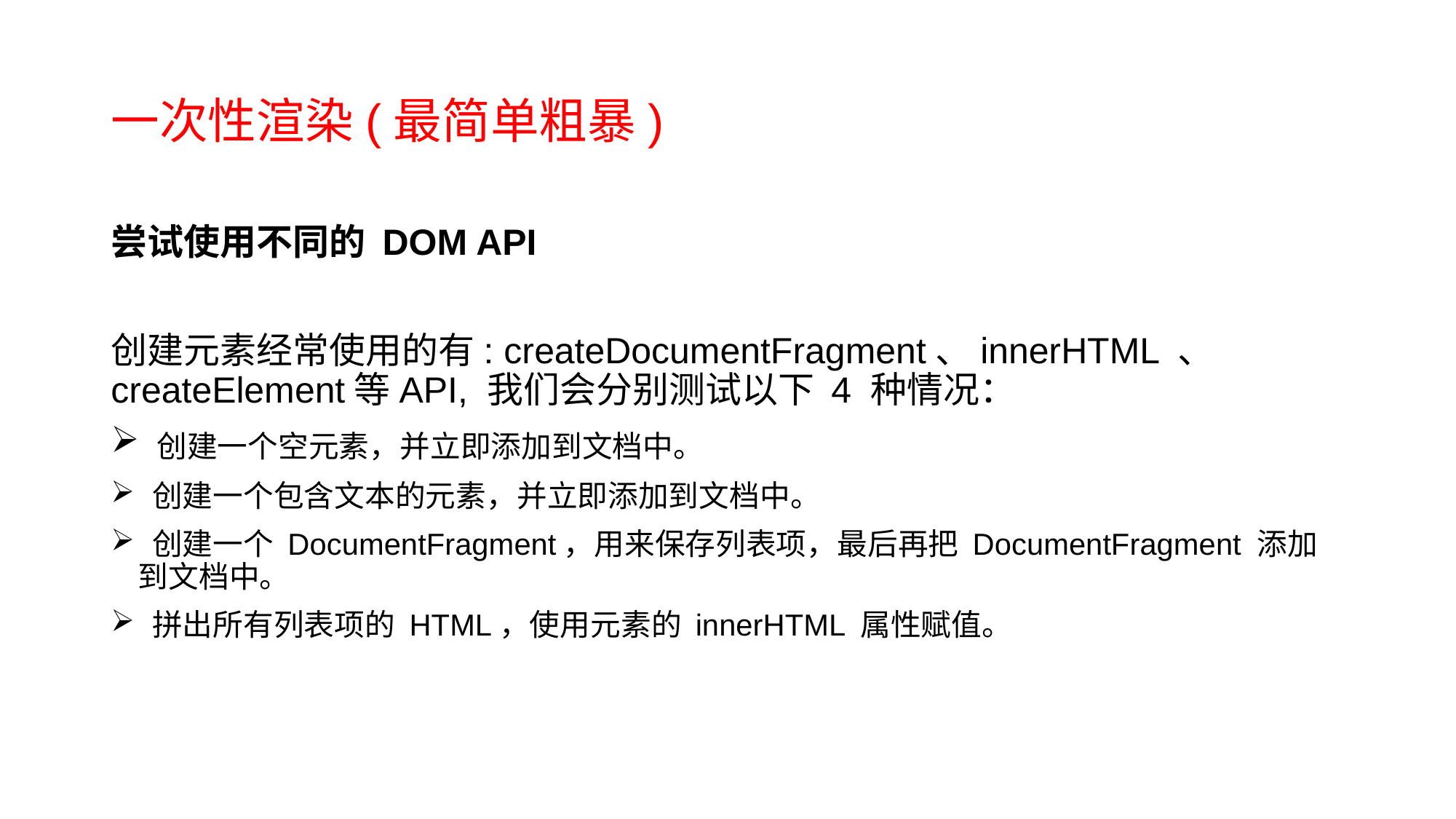

# 一次性渲染(最简单粗暴)
尝试使用不同的 DOM API

创建元素经常使用的有: createDocumentFragment、innerHTML 、 createElement等API, 我们会分别测试以下 4 种情况：
 创建一个空元素，并立即添加到文档中。
 创建一个包含文本的元素，并立即添加到文档中。
 创建一个 DocumentFragment，用来保存列表项，最后再把 DocumentFragment 添加到文档中。
 拼出所有列表项的 HTML，使用元素的 innerHTML 属性赋值。